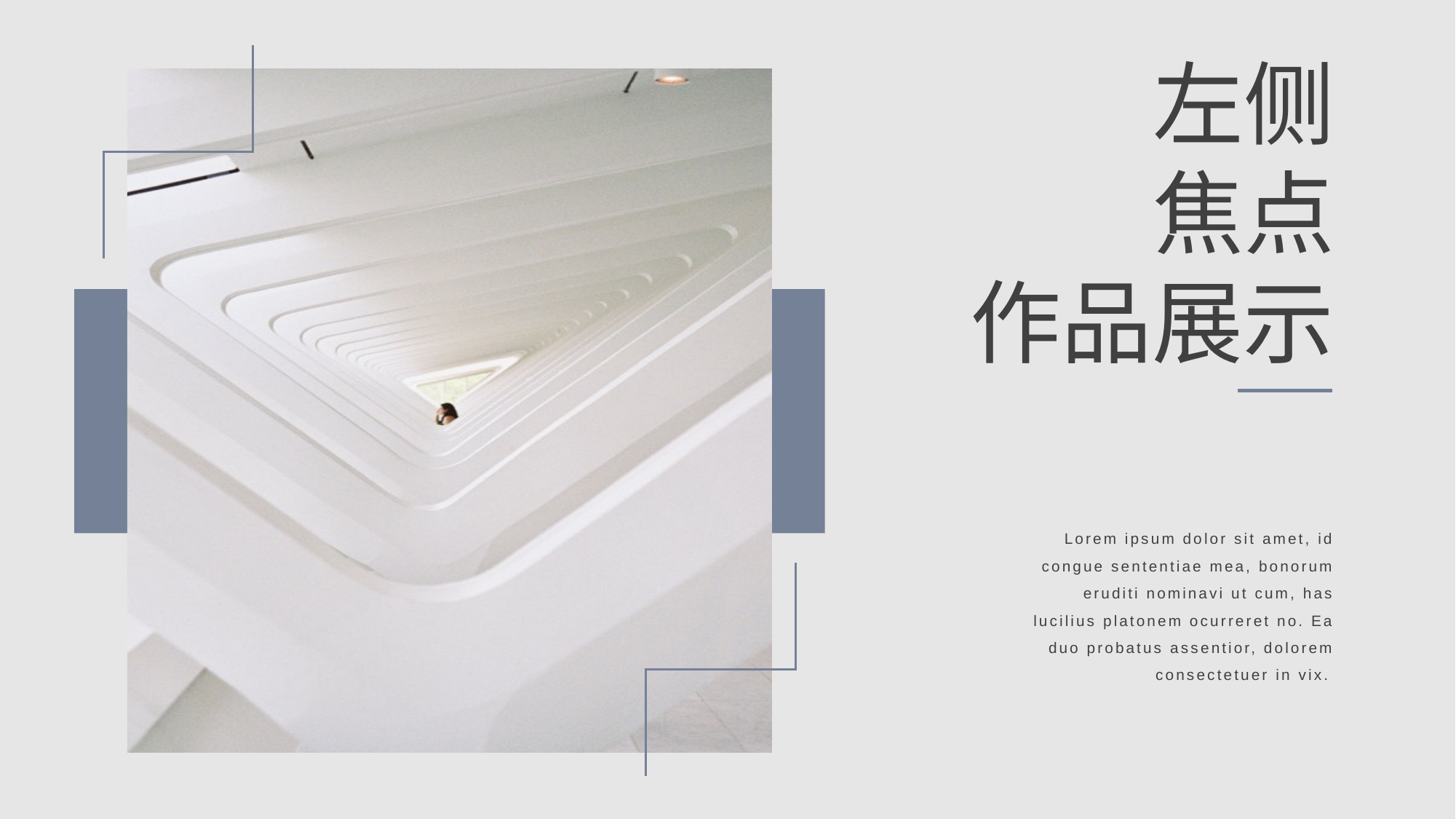

左侧
焦点
作品展示

Lorem ipsum dolor sit amet, id congue sententiae mea, bonorum eruditi nominavi ut cum, has lucilius platonem ocurreret no. Ea duo probatus assentior, dolorem consectetuer in vix.